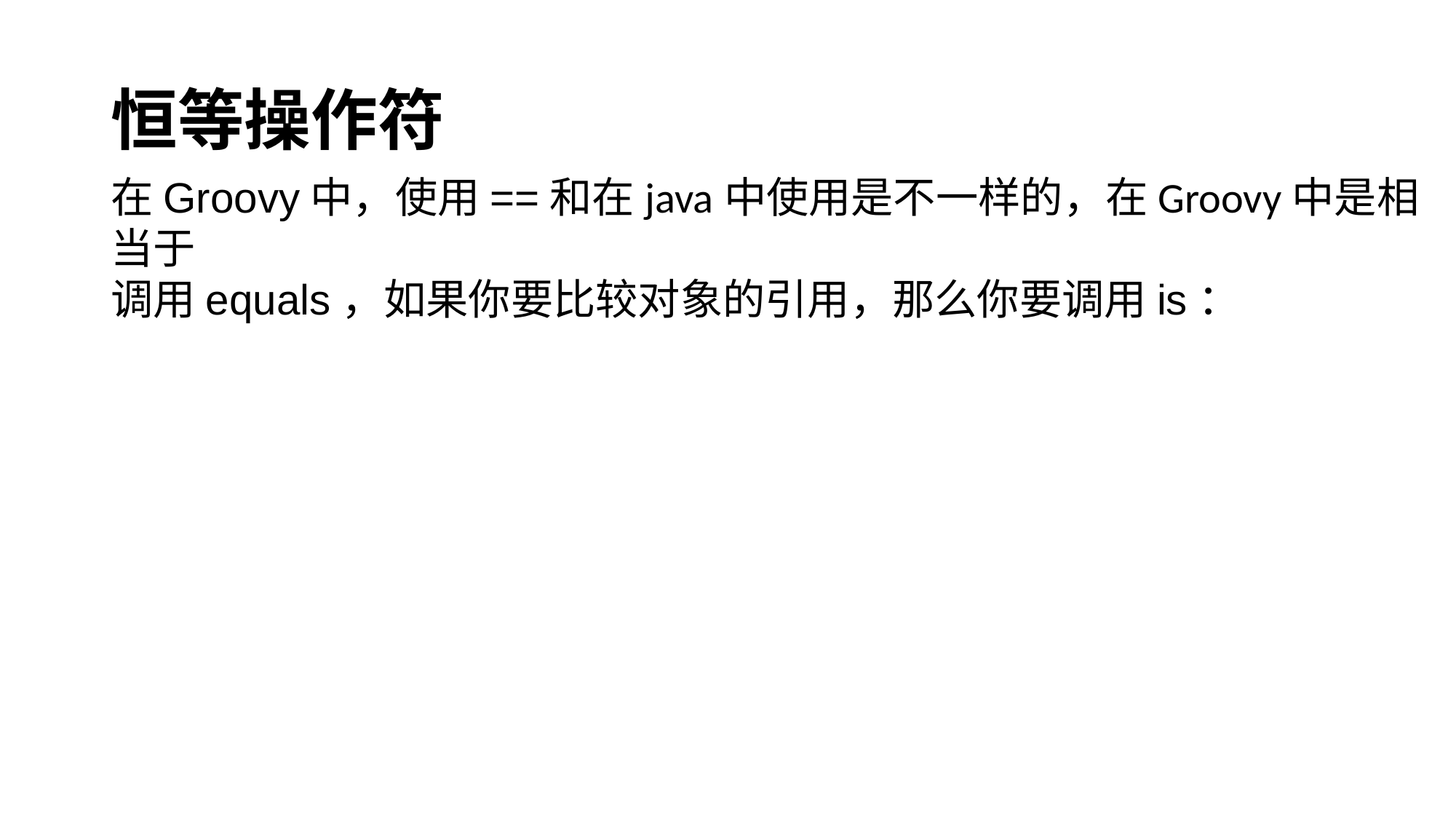

# 恒等操作符
在Groovy中，使用==和在java中使用是不一样的，在Groovy中是相当于
调用equals，如果你要比较对象的引用，那么你要调用is：